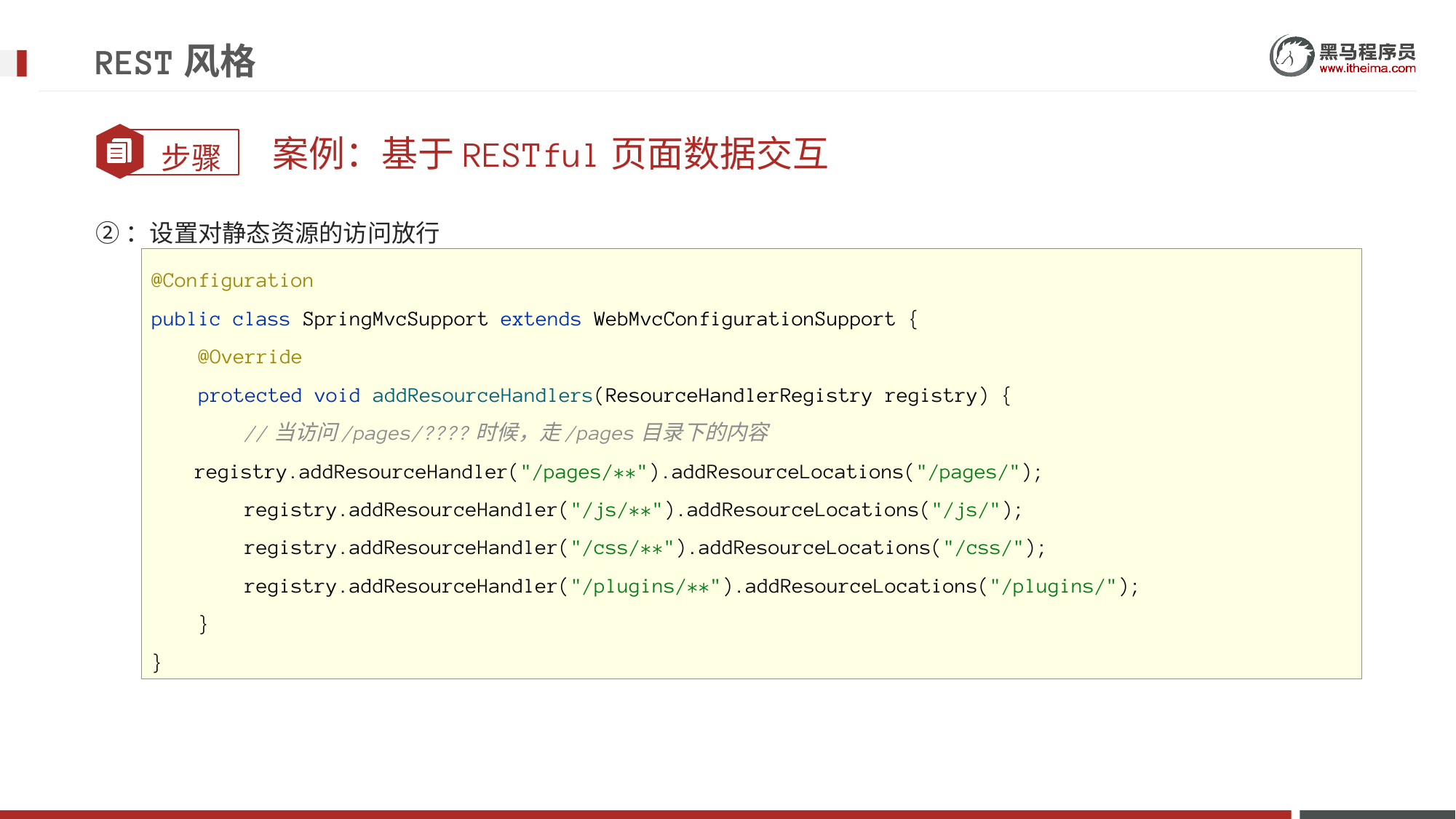

# REST风格
案例：基于RESTful页面数据交互
②：设置对静态资源的访问放行
@Configuration
public class SpringMvcSupport extends WebMvcConfigurationSupport {
    @Override
    protected void addResourceHandlers(ResourceHandlerRegistry registry) {
        //当访问/pages/????时候，走/pages目录下的内容
        registry.addResourceHandler("/pages/**").addResourceLocations("/pages/");
        registry.addResourceHandler("/js/**").addResourceLocations("/js/");
        registry.addResourceHandler("/css/**").addResourceLocations("/css/");
        registry.addResourceHandler("/plugins/**").addResourceLocations("/plugins/");
    }
}